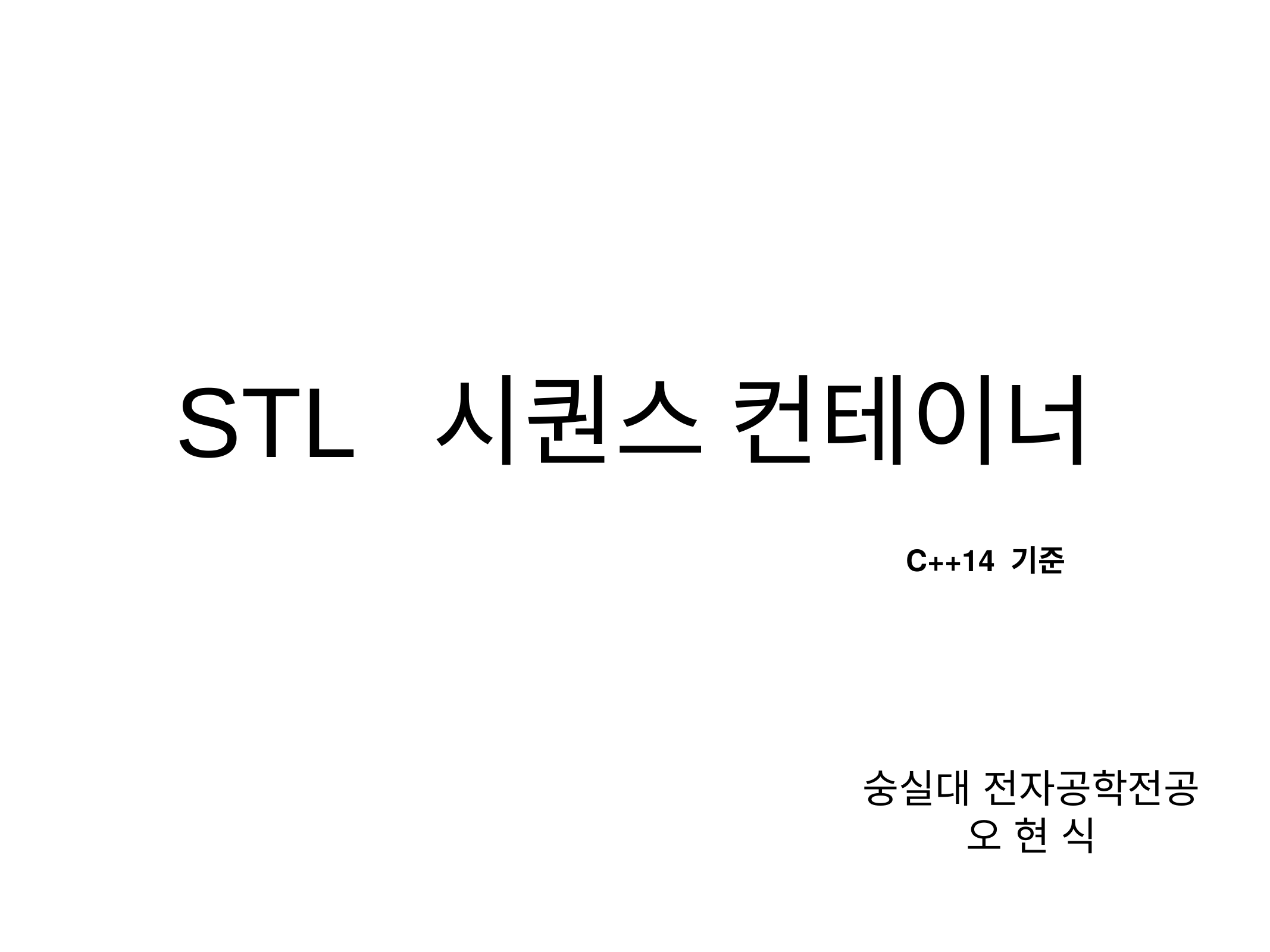

# STL  시퀀스 컨테이너
C++14 기준
숭실대 전자공학전공
오 현 식